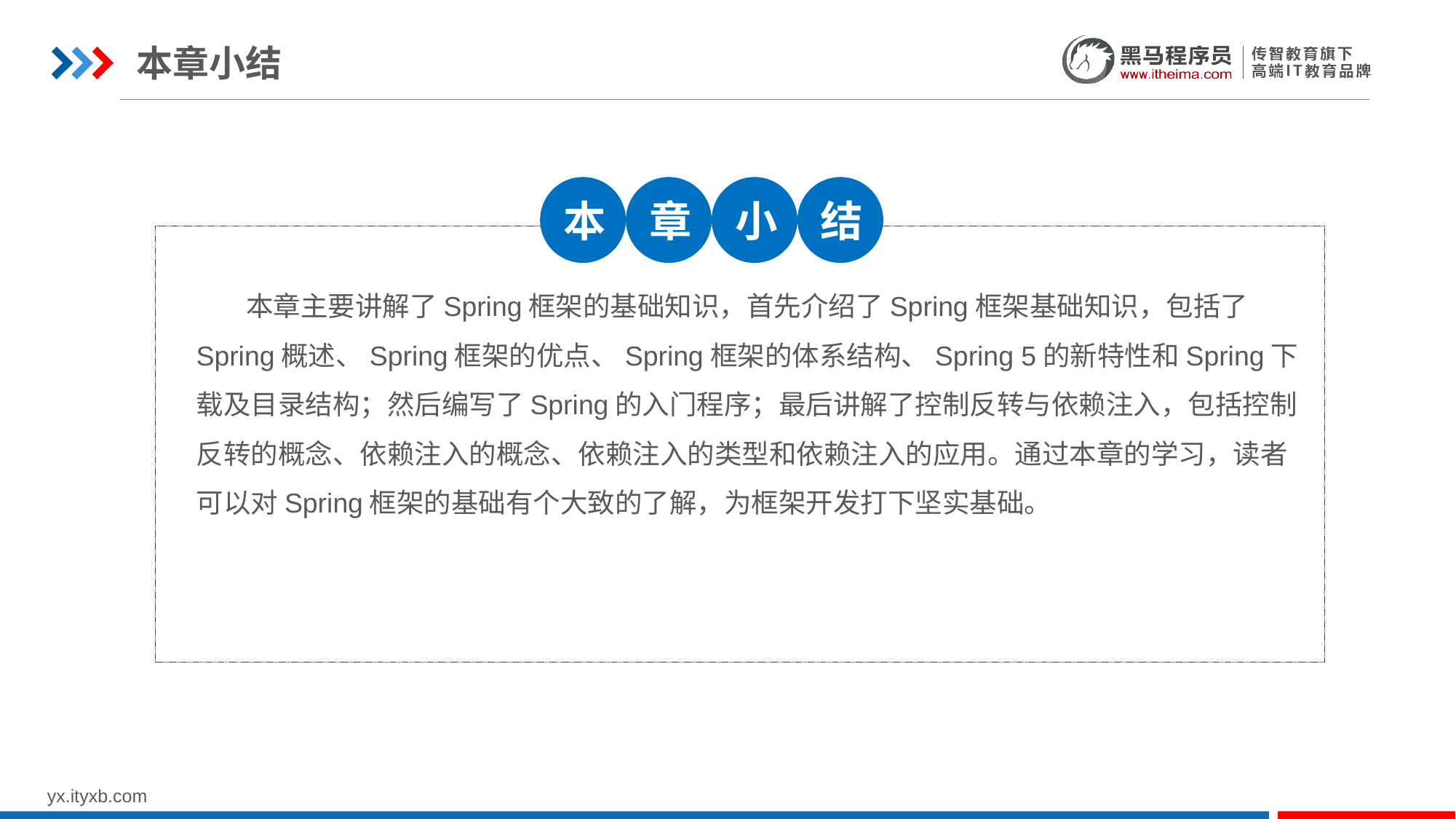

本章小结
本
章
小
结

       本章主要讲解了Spring框架的基础知识，首先介绍了Spring框架基础知识，包括了Spring概述、Spring框架的优点、Spring框架的体系结构、Spring 5的新特性和Spring下载及目录结构；然后编写了Spring的入门程序；最后讲解了控制反转与依赖注入，包括控制反转的概念、依赖注入的概念、依赖注入的类型和依赖注入的应用。通过本章的学习，读者可以对Spring框架的基础有个大致的了解，为框架开发打下坚实基础。